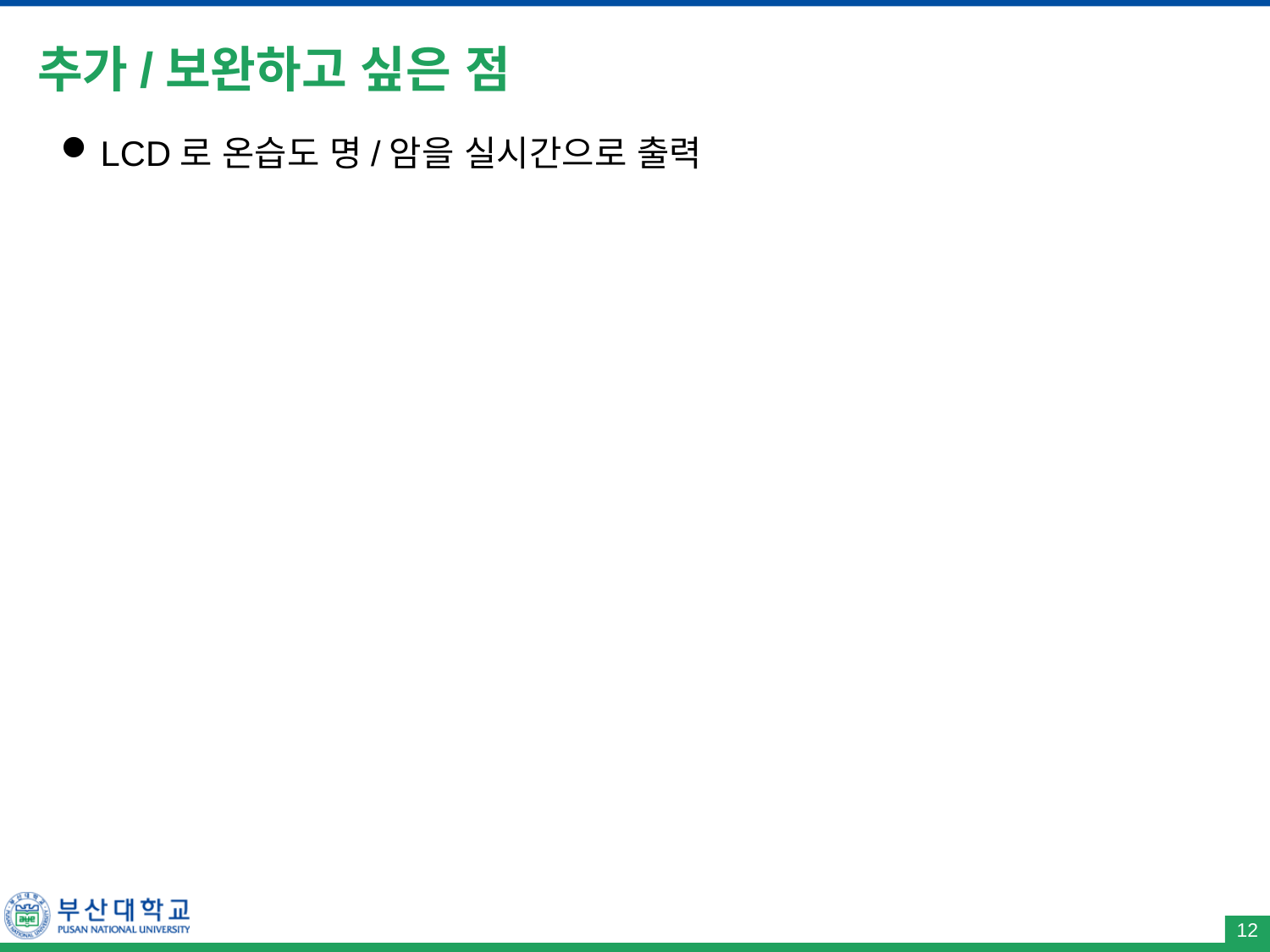

# 추가/보완하고 싶은 점
LCD로 온습도 명/암을 실시간으로 출력
12